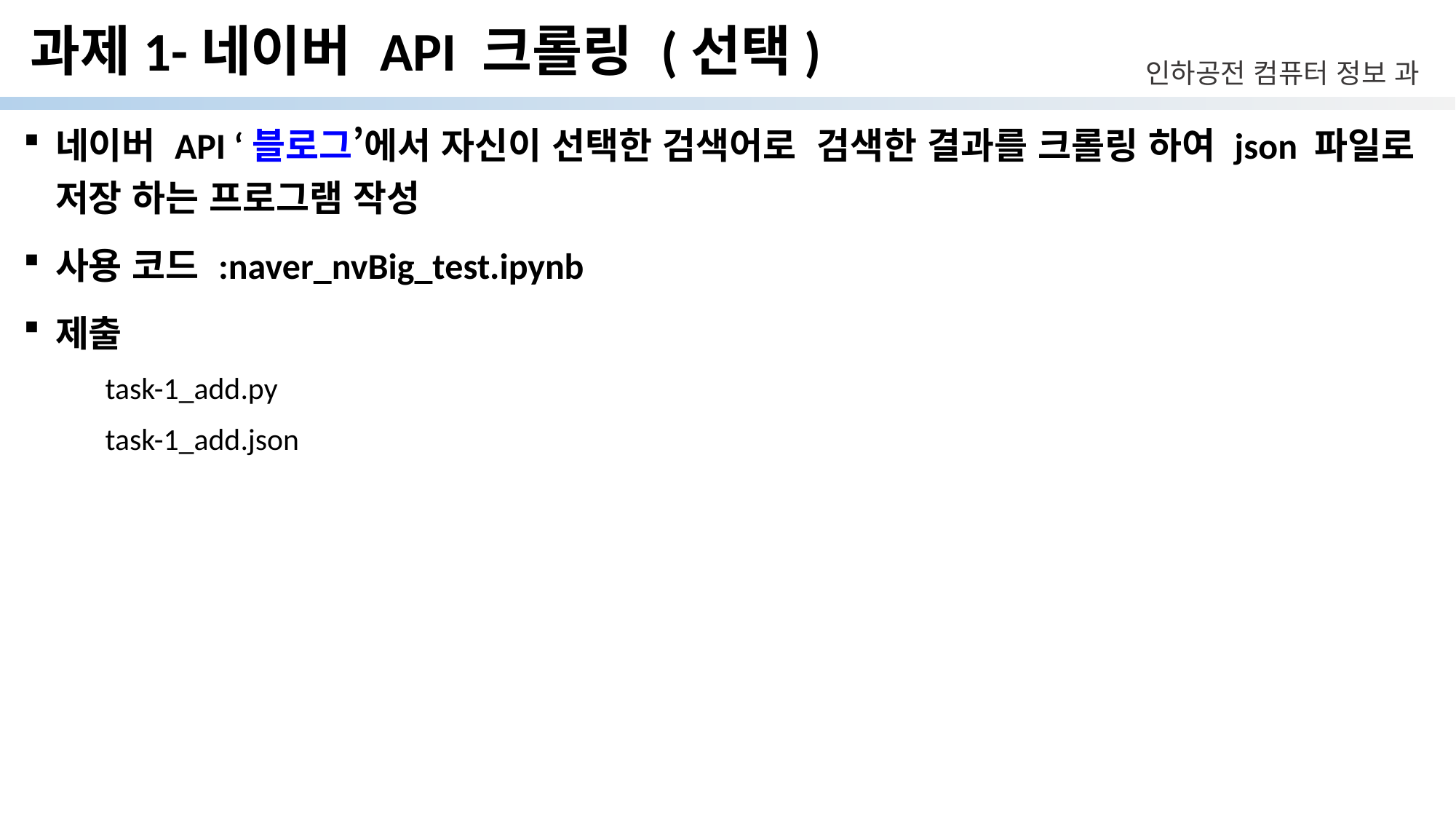

# 과제1-네이버 API 크롤링 (선택)
네이버 API ‘블로그’에서 자신이 선택한 검색어로  검색한 결과를 크롤링 하여 json 파일로 저장 하는 프로그램 작성
사용 코드 :naver_nvBig_test.ipynb
제출
task-1_add.py
task-1_add.json